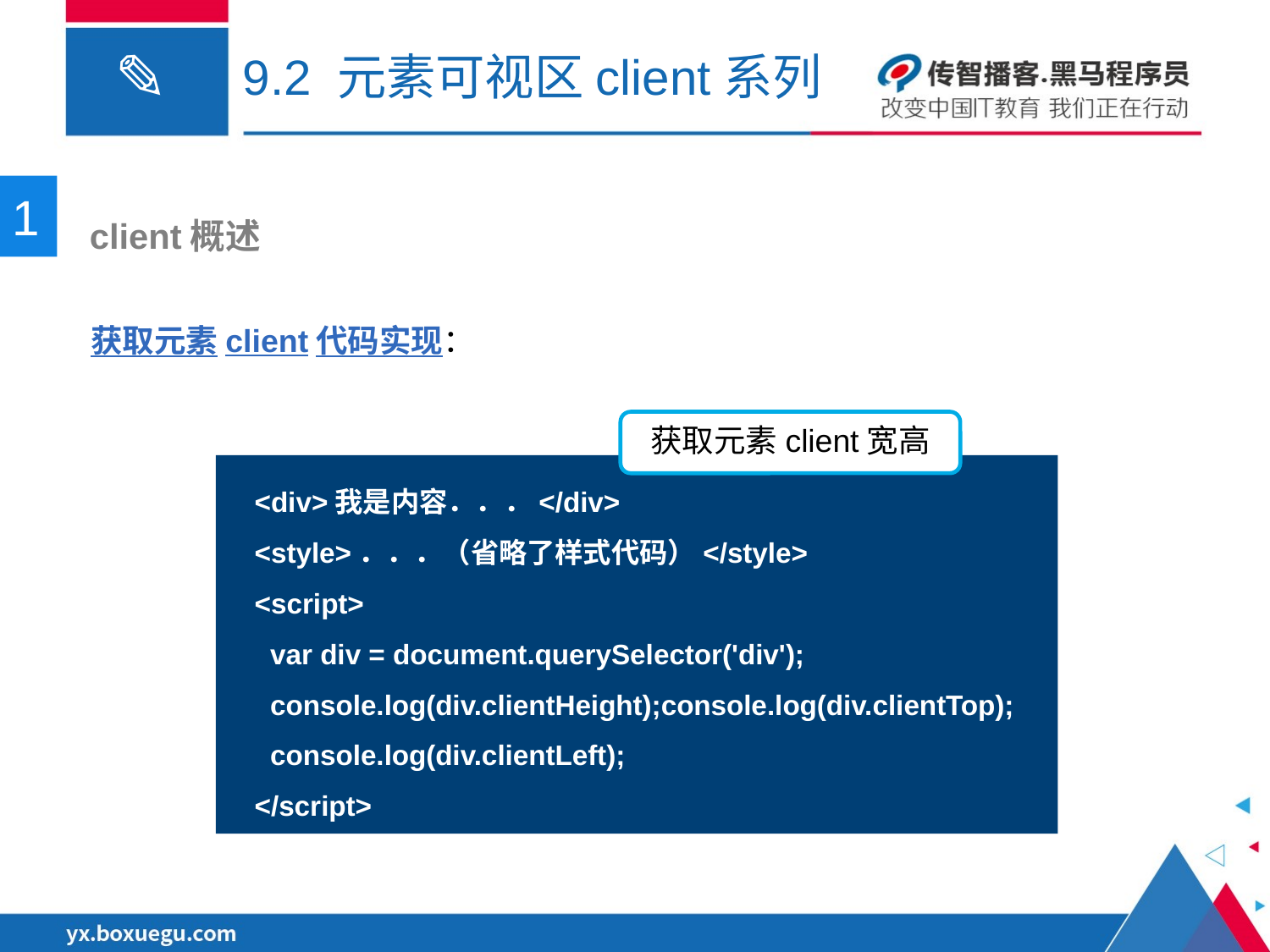

# 9.2 元素可视区client系列

1
  client概述
获取元素client代码实现：
获取元素client宽高

<div>我是内容．．．</div>
<style>．．．（省略了样式代码）</style>
<script>
  var div = document.querySelector('div');
  console.log(div.clientHeight);console.log(div.clientTop);
  console.log(div.clientLeft);
</script>